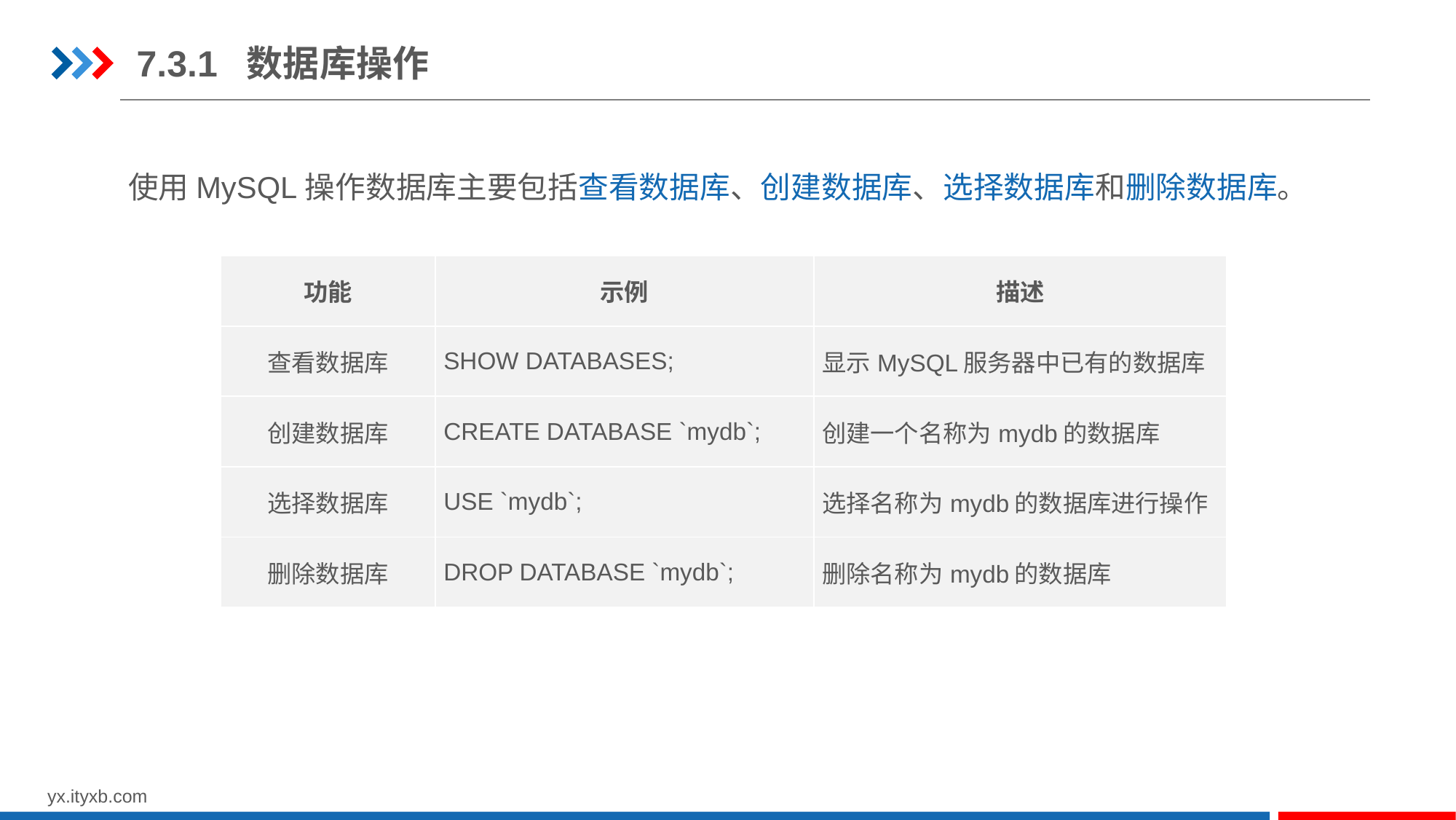

7.3.1  数据库操作
使用MySQL操作数据库主要包括查看数据库、创建数据库、选择数据库和删除数据库。
| 功能 | 示例 | 描述 |
| --- | --- | --- |
| 查看数据库 | SHOW DATABASES; | 显示MySQL服务器中已有的数据库 |
| 创建数据库 | CREATE DATABASE `mydb`; | 创建一个名称为mydb的数据库 |
| 选择数据库 | USE `mydb`; | 选择名称为mydb的数据库进行操作 |
| 删除数据库 | DROP DATABASE `mydb`; | 删除名称为mydb的数据库 |